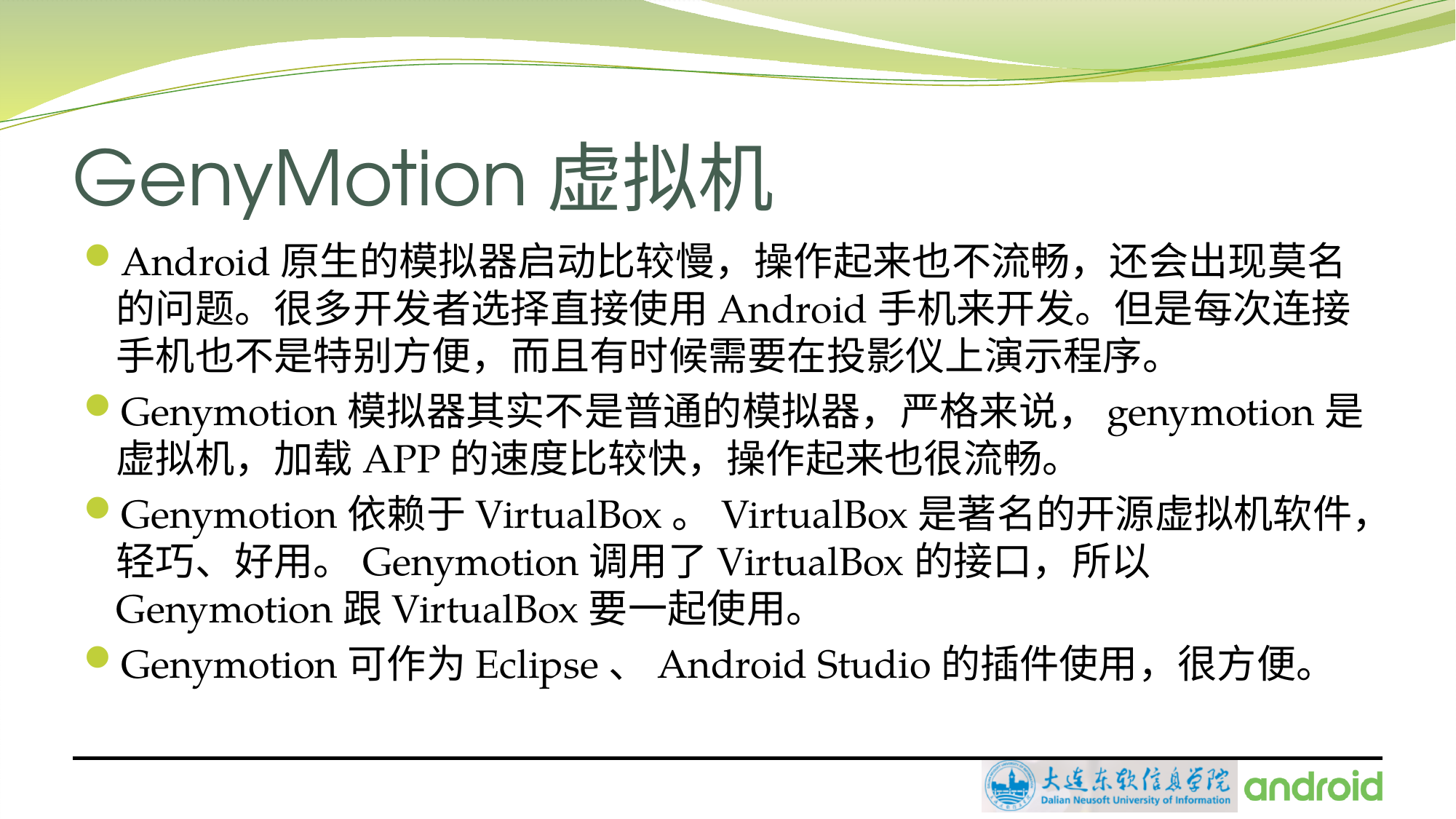

# GenyMotion虚拟机
Android原生的模拟器启动比较慢，操作起来也不流畅，还会出现莫名的问题。很多开发者选择直接使用Android手机来开发。但是每次连接手机也不是特别方便，而且有时候需要在投影仪上演示程序。
Genymotion模拟器其实不是普通的模拟器，严格来说，genymotion是虚拟机，加载APP的速度比较快，操作起来也很流畅。
Genymotion依赖于VirtualBox。VirtualBox是著名的开源虚拟机软件，轻巧、好用。Genymotion调用了VirtualBox的接口，所以Genymotion跟VirtualBox要一起使用。
Genymotion可作为Eclipse、Android Studio的插件使用，很方便。